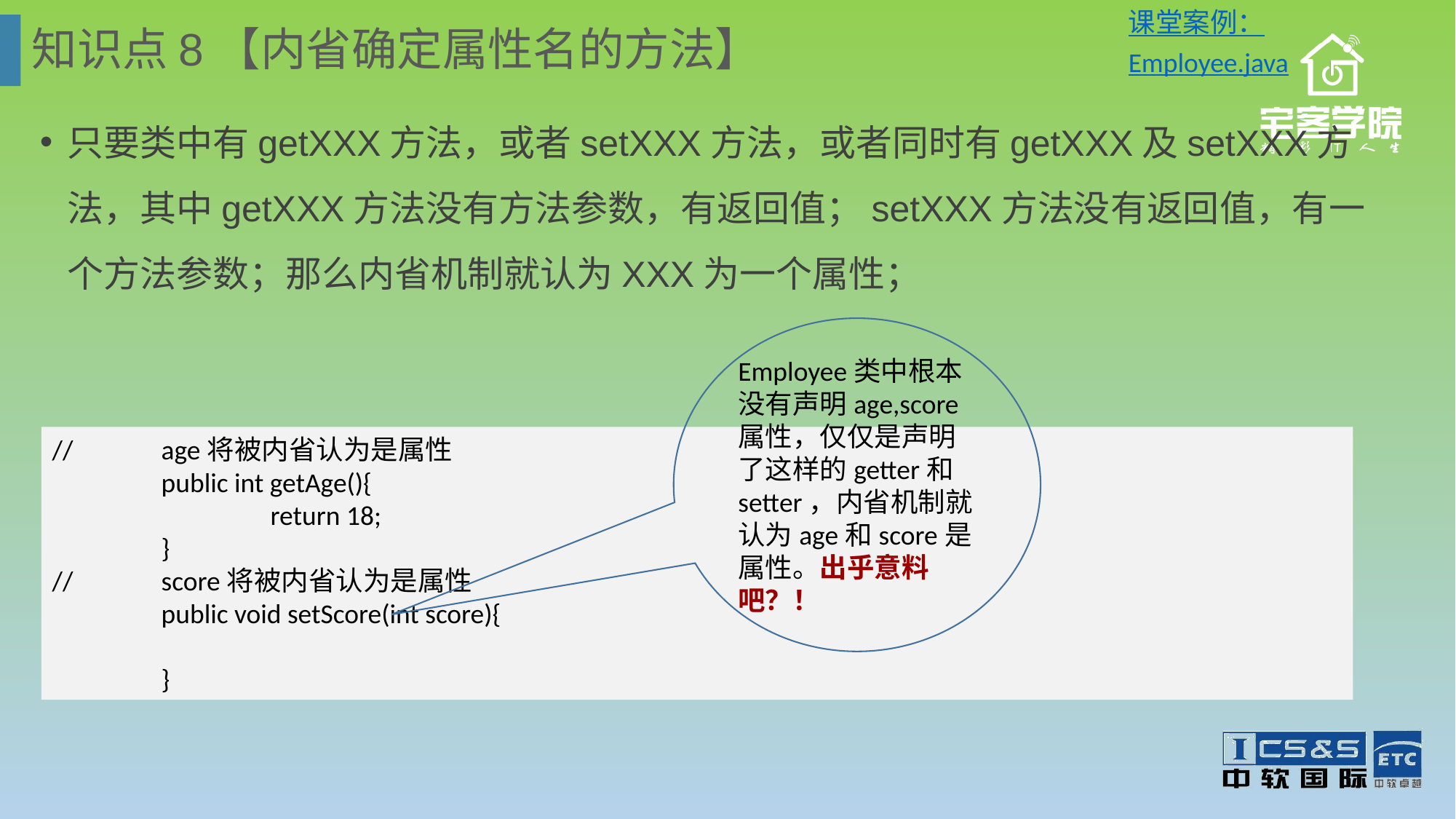

课堂案例：Employee.java
知识点8【内省确定属性名的方法】
只要类中有getXXX方法，或者setXXX方法，或者同时有getXXX及setXXX方法，其中getXXX方法没有方法参数，有返回值；setXXX方法没有返回值，有一个方法参数；那么内省机制就认为XXX为一个属性；
Employee类中根本没有声明age,score属性，仅仅是声明了这样的getter和setter，内省机制就认为age和score是属性。出乎意料吧？！
//	age将被内省认为是属性
	public int getAge(){
		return 18;
	}
//	score将被内省认为是属性
	public void setScore(int score){

	}